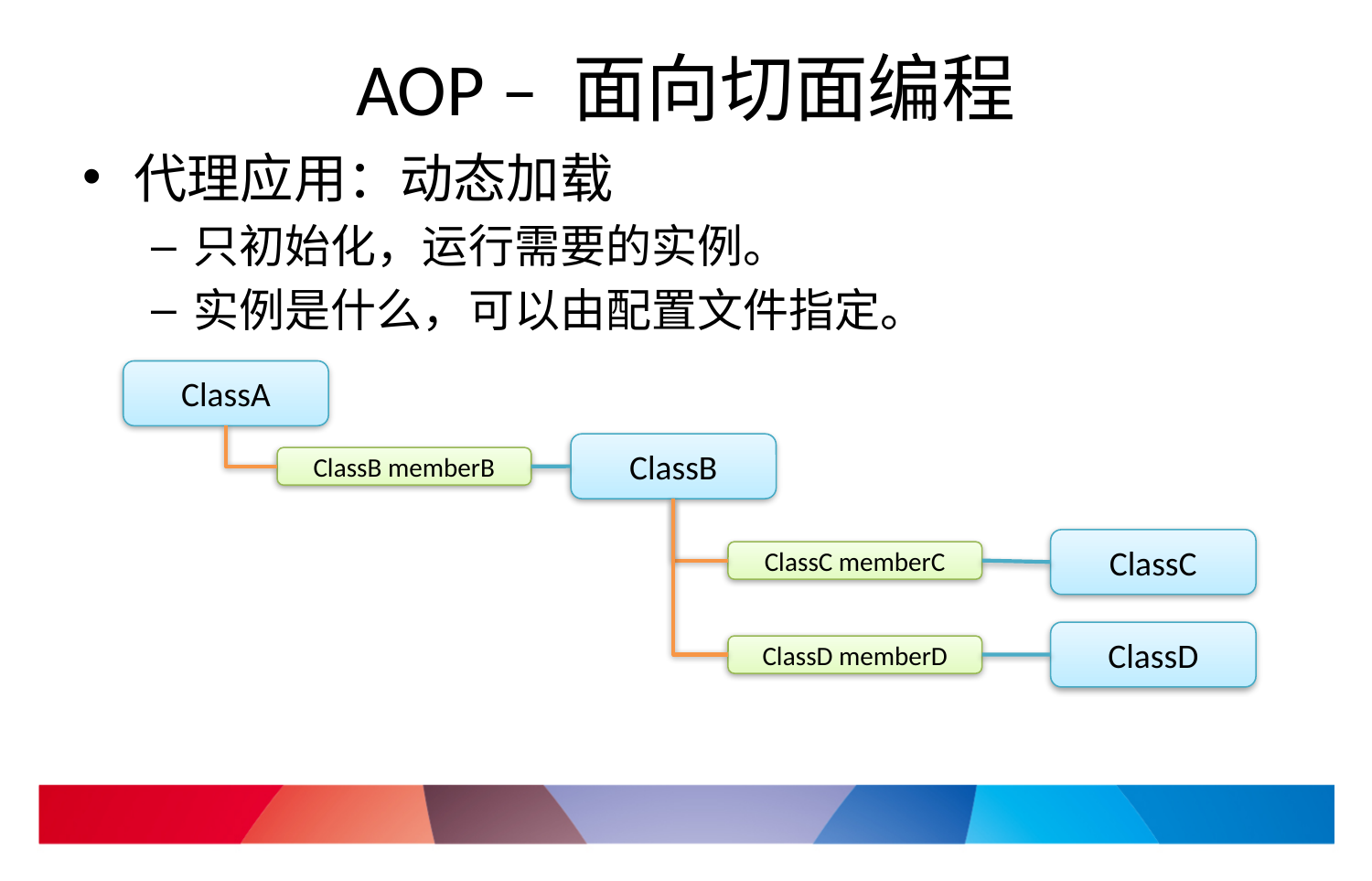

# AOP – 面向切面编程
代理应用：动态加载
只初始化，运行需要的实例。
实例是什么，可以由配置文件指定。
ClassA
ClassB
ClassB memberB
ClassC
ClassC memberC
ClassD
ClassD memberD